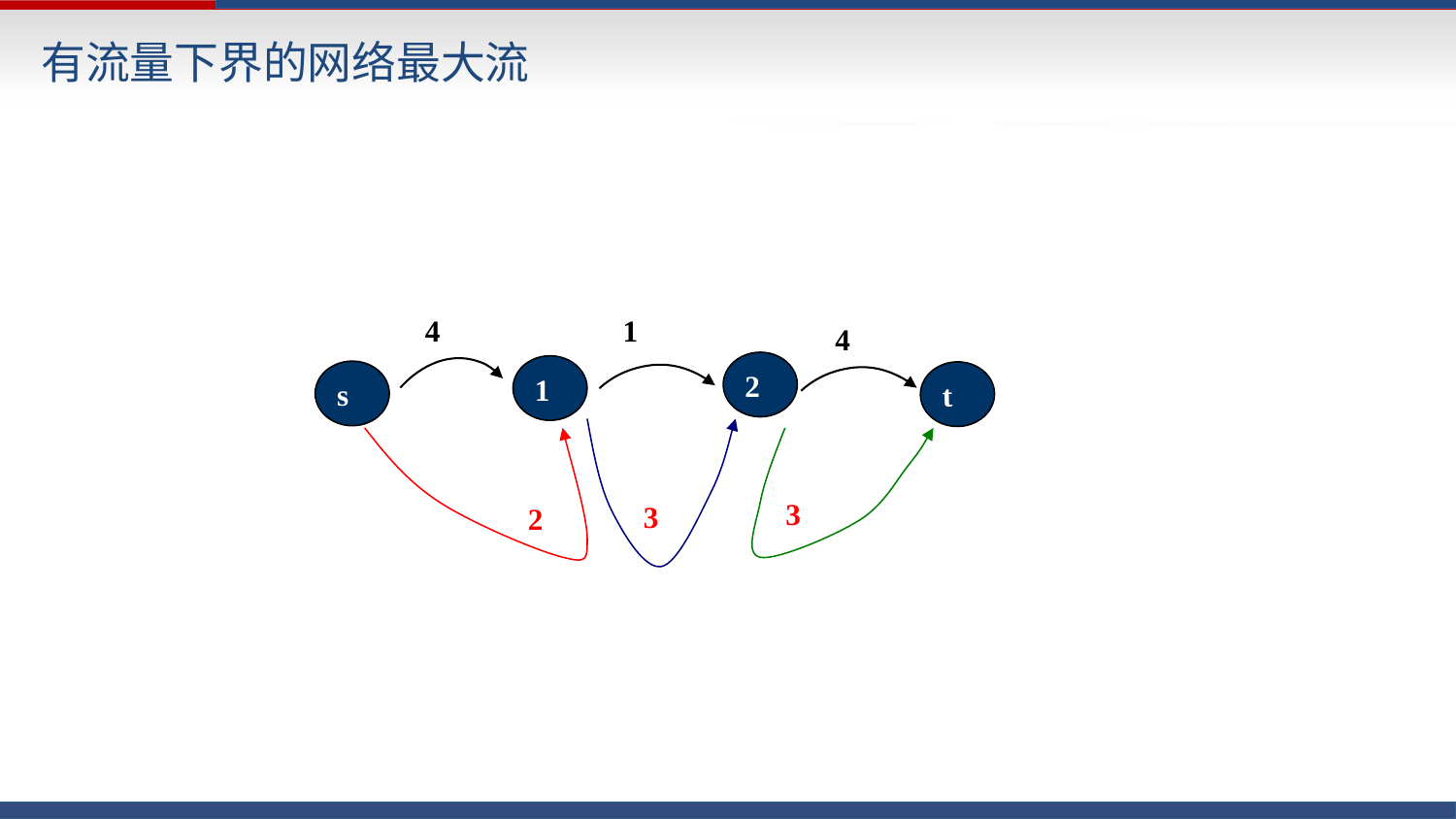

有流量下界的网络最大流
4

1

4

2
1

s
t

3
3
2